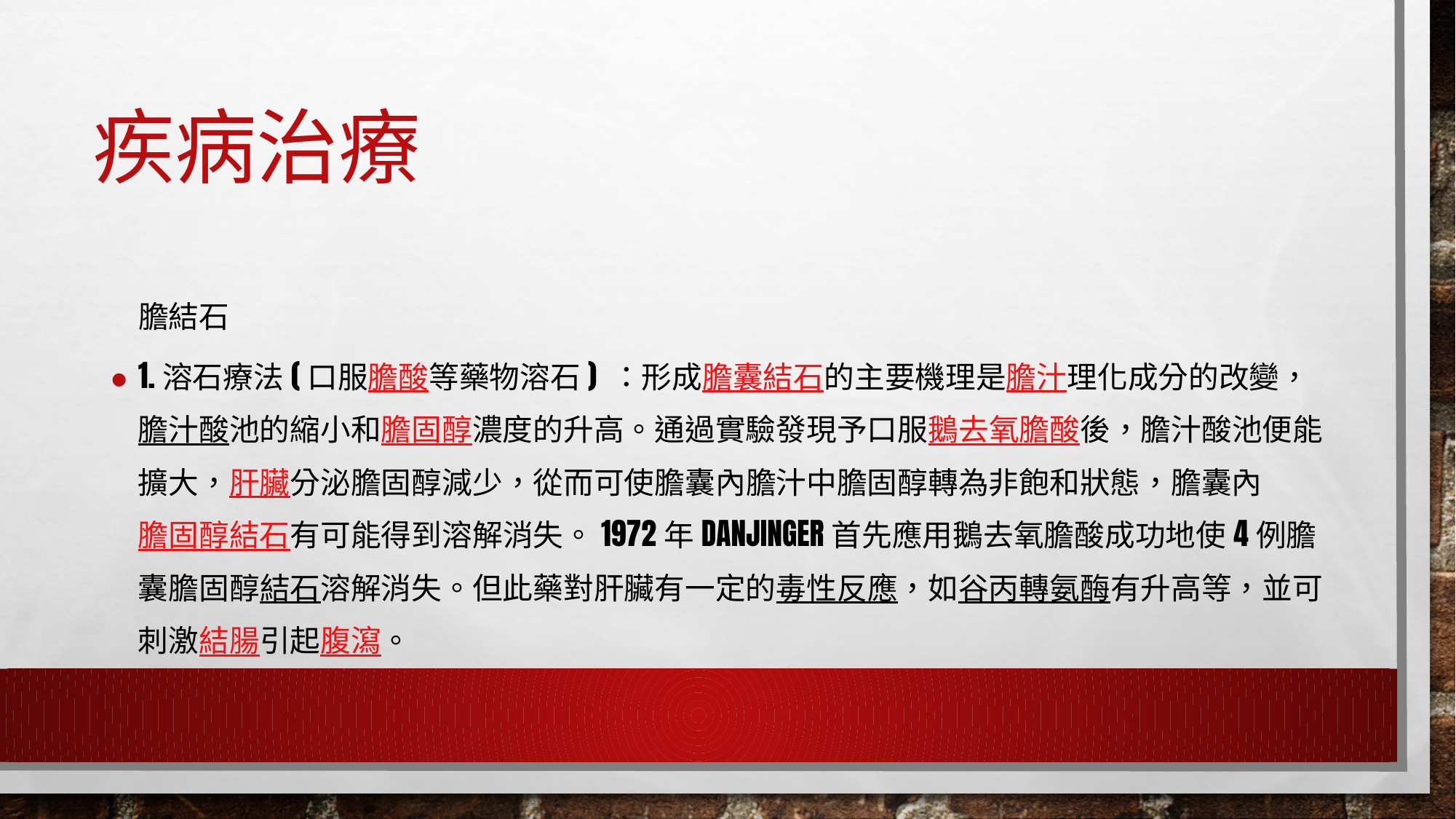

# 疾病治療
   膽結石
1.溶石療法(口服膽酸等藥物溶石) ：形成膽囊結石的主要機理是膽汁理化成分的改變，膽汁酸池的縮小和膽固醇濃度的升高。通過實驗發現予口服鵝去氧膽酸後，膽汁酸池便能擴大，肝臟分泌膽固醇減少，從而可使膽囊內膽汁中膽固醇轉為非飽和狀態，膽囊內膽固醇結石有可能得到溶解消失。1972年Danjinger首先應用鵝去氧膽酸成功地使4例膽囊膽固醇結石溶解消失。但此藥對肝臟有一定的毒性反應，如谷丙轉氨酶有升高等，並可刺激結腸引起腹瀉。